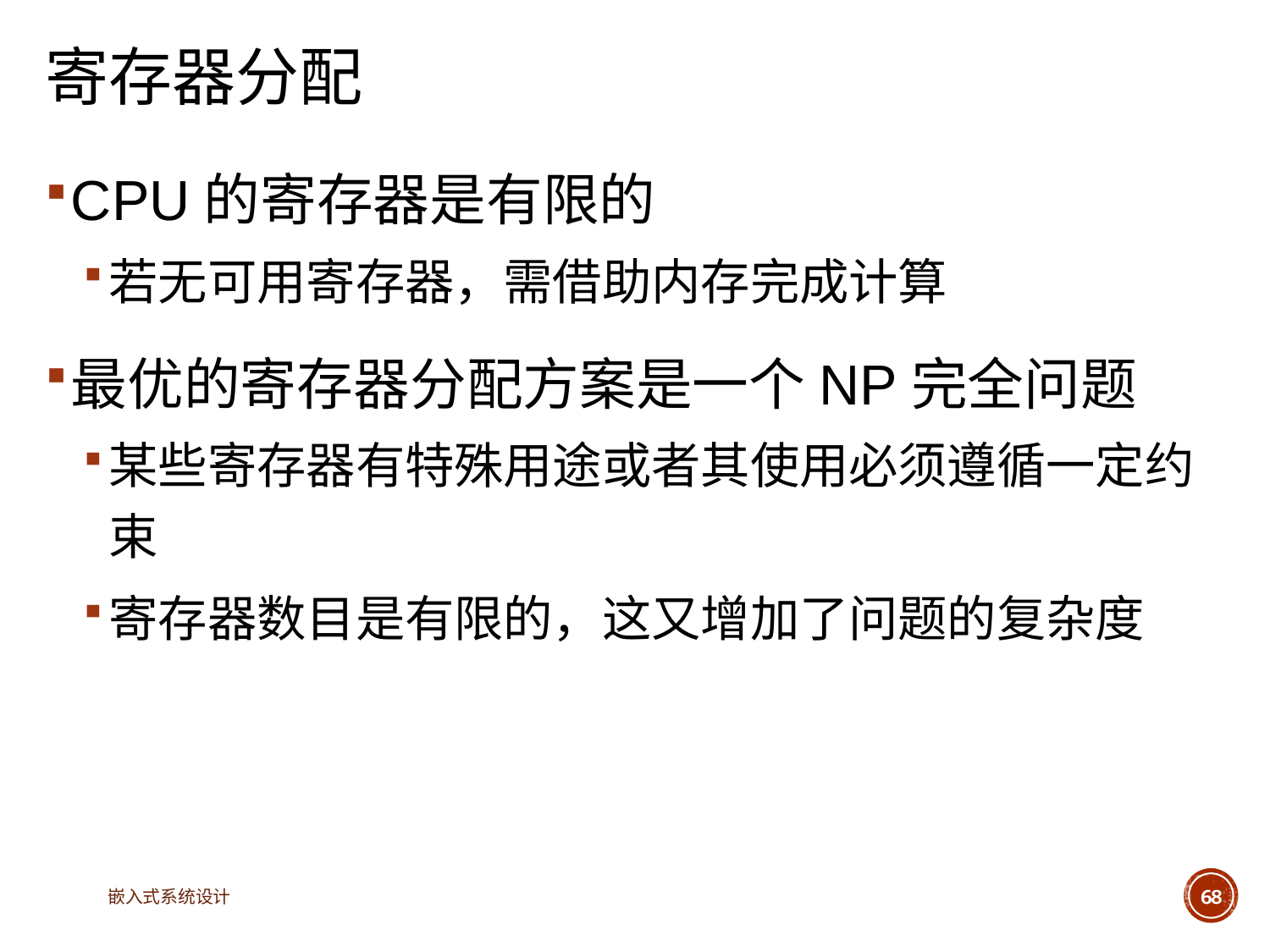

# 寄存器分配
CPU的寄存器是有限的
若无可用寄存器，需借助内存完成计算
最优的寄存器分配方案是一个NP完全问题
某些寄存器有特殊用途或者其使用必须遵循一定约束
寄存器数目是有限的，这又增加了问题的复杂度
嵌入式系统设计
68